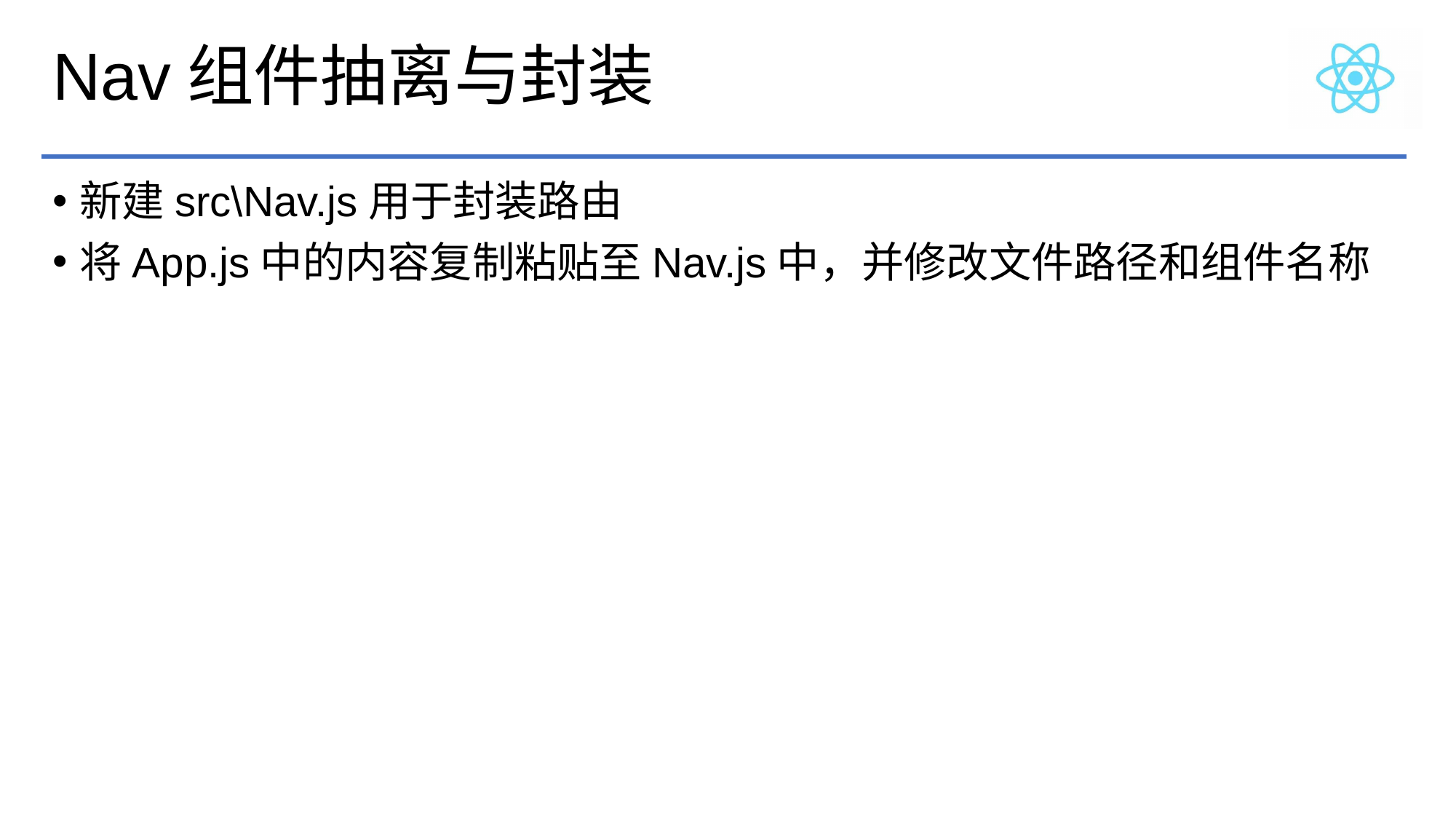

# Nav组件抽离与封装
新建src\Nav.js用于封装路由
将App.js中的内容复制粘贴至Nav.js中，并修改文件路径和组件名称